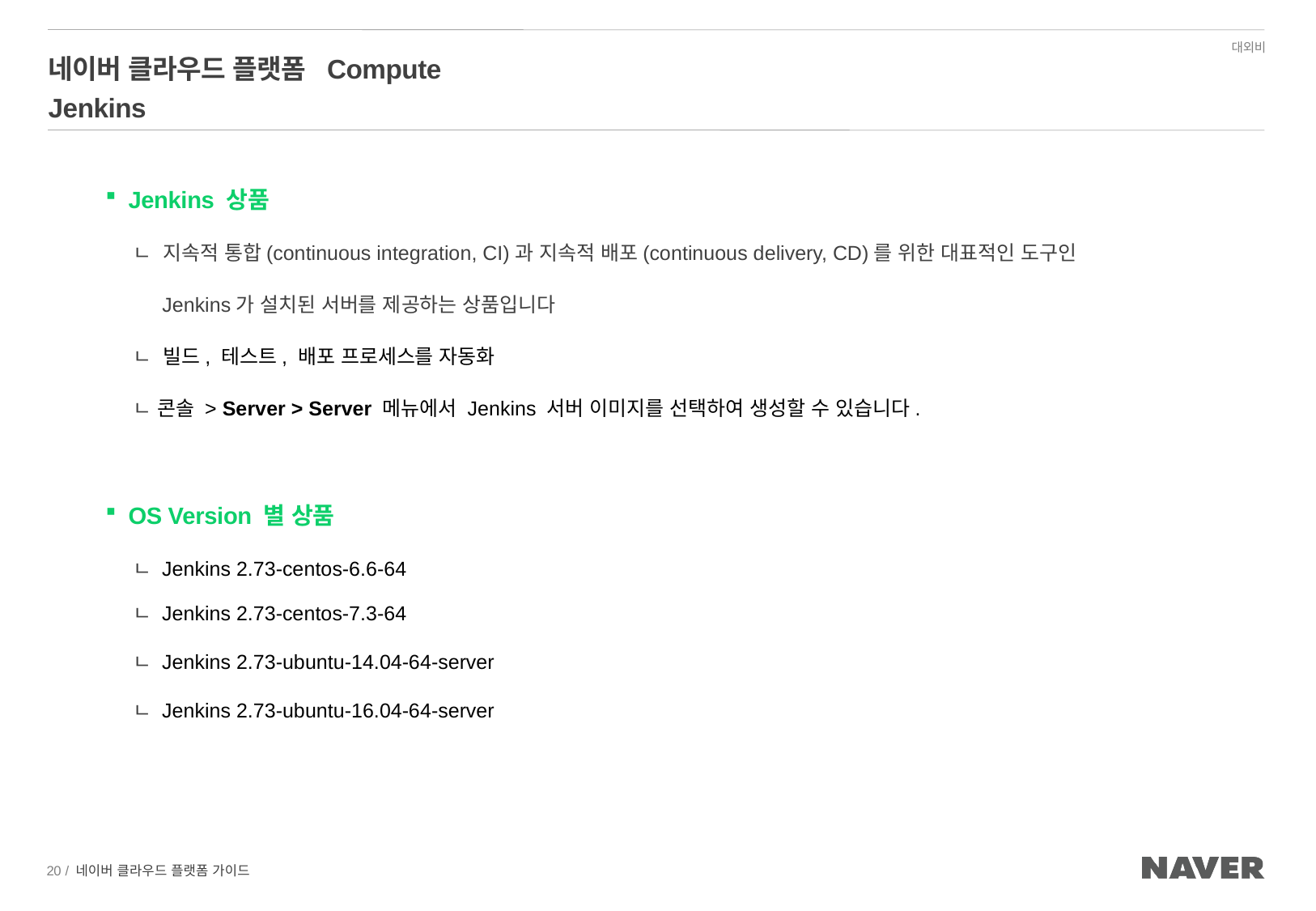

# 네이버 클라우드 플랫폼  Compute Jenkins
Jenkins 상품
    ㄴ  지속적 통합(continuous integration, CI)과 지속적 배포(continuous delivery, CD)를 위한 대표적인 도구인
          Jenkins가 설치된 서버를 제공하는 상품입니다
    ㄴ  빌드, 테스트, 배포 프로세스를 자동화
    ㄴ 콘솔 > Server > Server 메뉴에서 Jenkins 서버 이미지를 선택하여 생성할 수 있습니다.

OS Version 별 상품
    ㄴ Jenkins 2.73-centos-6.6-64
    ㄴ Jenkins 2.73-centos-7.3-64

    ㄴ Jenkins 2.73-ubuntu-14.04-64-server

    ㄴ Jenkins 2.73-ubuntu-16.04-64-server